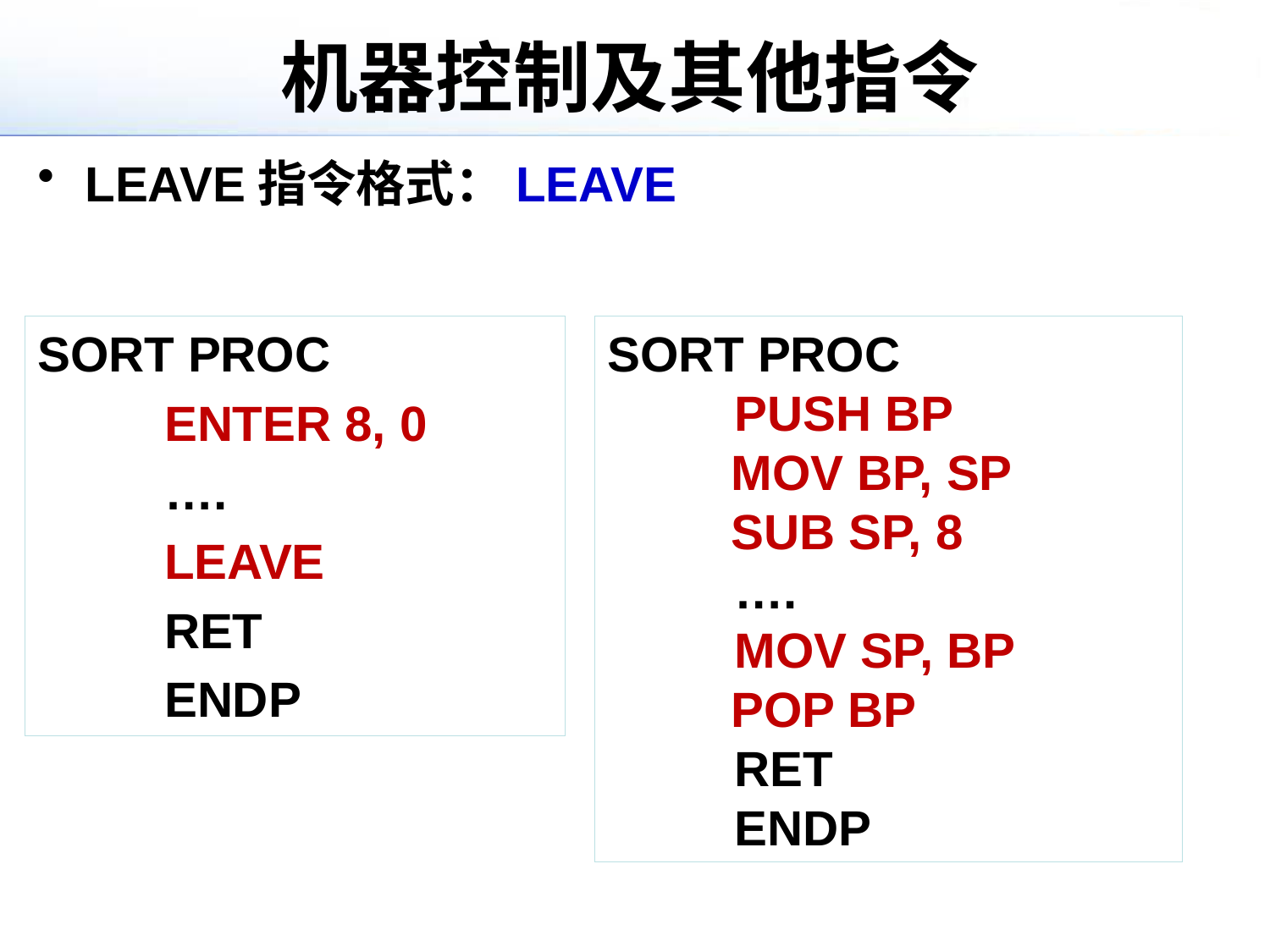

# 机器控制及其他指令
LEAVE指令格式：LEAVE
SORT PROC
	ENTER 8, 0
	….
	LEAVE
	RET
	ENDP
SORT PROC
	PUSH BP
         MOV BP, SP
         SUB SP, 8
	….
	MOV SP, BP
         POP BP
	RET
	ENDP